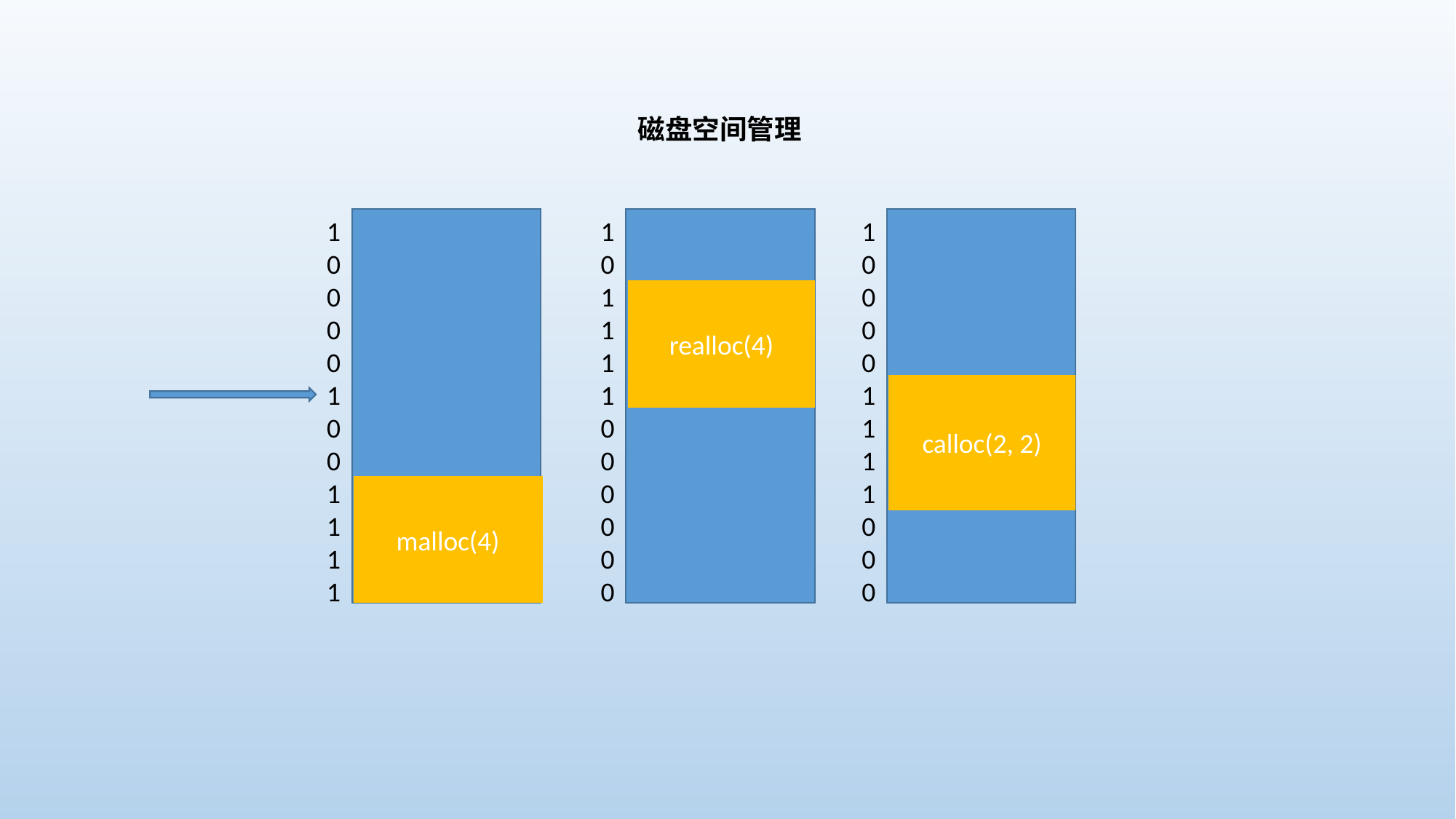

磁盘空间管理
1
0
0
0
0
1
0
0
1
1
1
1

1
0
1
1
1
1
0
0
0
0
0
0

1
0
0
0
0
1
1
1
1
0
0
0

realloc(4)
calloc(2, 2)

malloc(4)